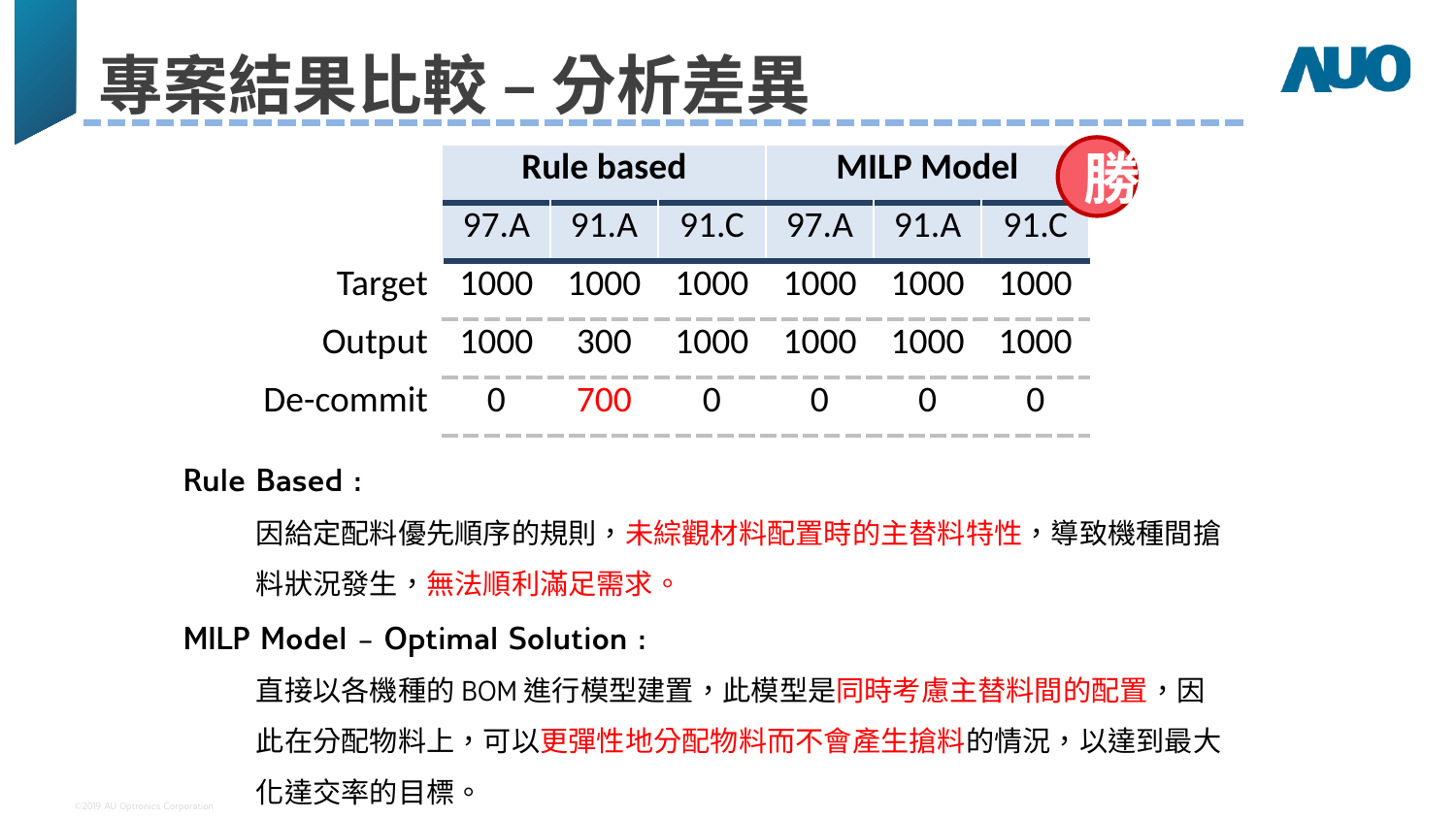

# 專案結果比較 – 分析差異
勝
|  | Rule based |  |  | MILP Model |  |  |
| --- | --- | --- | --- | --- | --- | --- |
|  | 97.A | 91.A | 91.C | 97.A | 91.A | 91.C |
| Target | 1000 | 1000 | 1000 | 1000 | 1000 | 1000 |
| Output | 1000 | 300 | 1000 | 1000 | 1000 | 1000 |
| De-commit | 0 | 700 | 0 | 0 | 0 | 0 |
Rule Based :
因給定配料優先順序的規則，未綜觀材料配置時的主替料特性，導致機種間搶料狀況發生，無法順利滿足需求。
MILP Model – Optimal Solution :
直接以各機種的BOM進行模型建置，此模型是同時考慮主替料間的配置，因此在分配物料上，可以更彈性地分配物料而不會產生搶料的情況，以達到最大化達交率的目標。